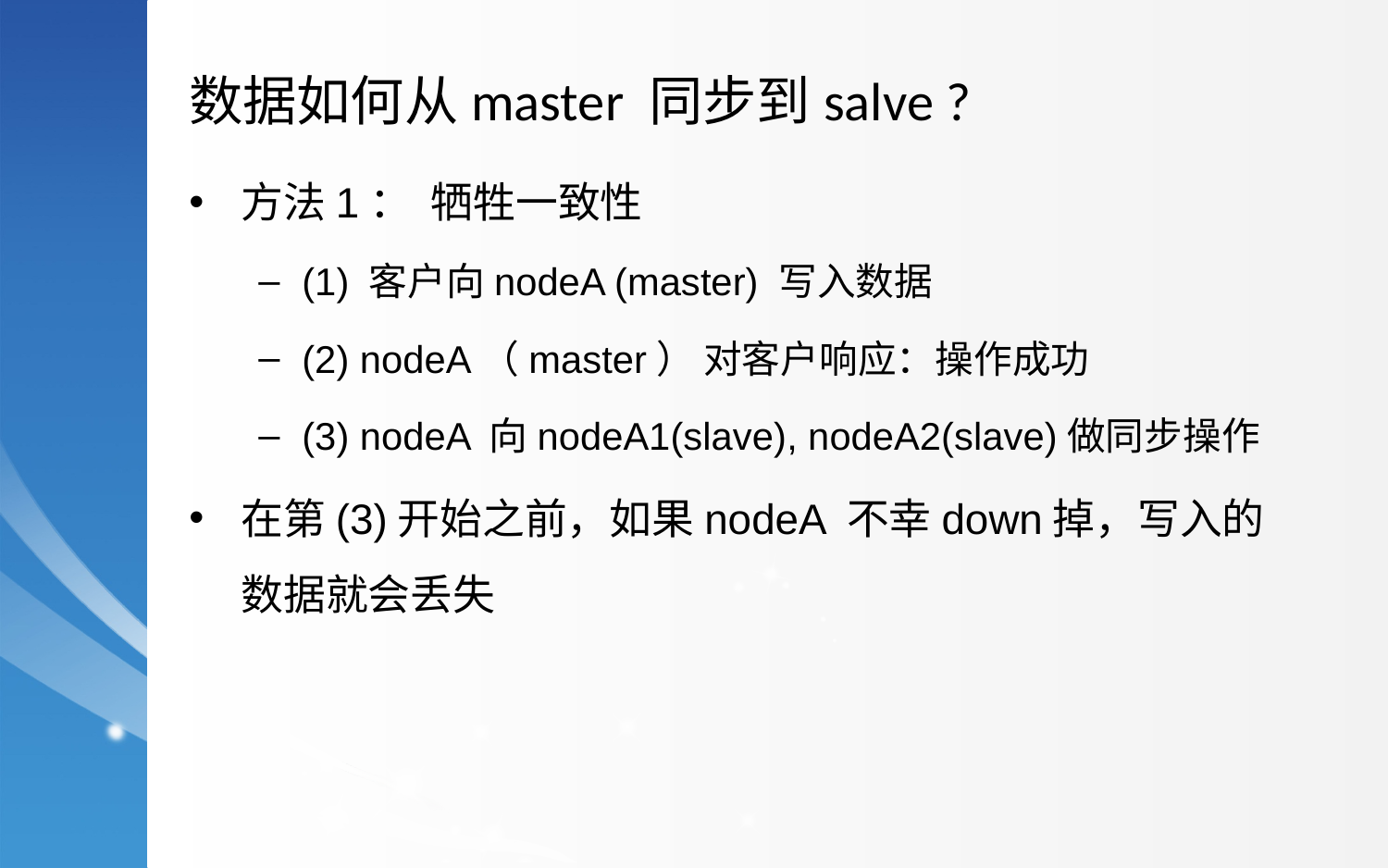

数据如何从master 同步到salve ?

方法1：  牺牲一致性
(1) 客户向nodeA (master) 写入数据
(2) nodeA（master） 对客户响应：操作成功
(3) nodeA 向nodeA1(slave), nodeA2(slave)做同步操作
在第(3)开始之前，如果nodeA 不幸down掉，写入的数据就会丢失